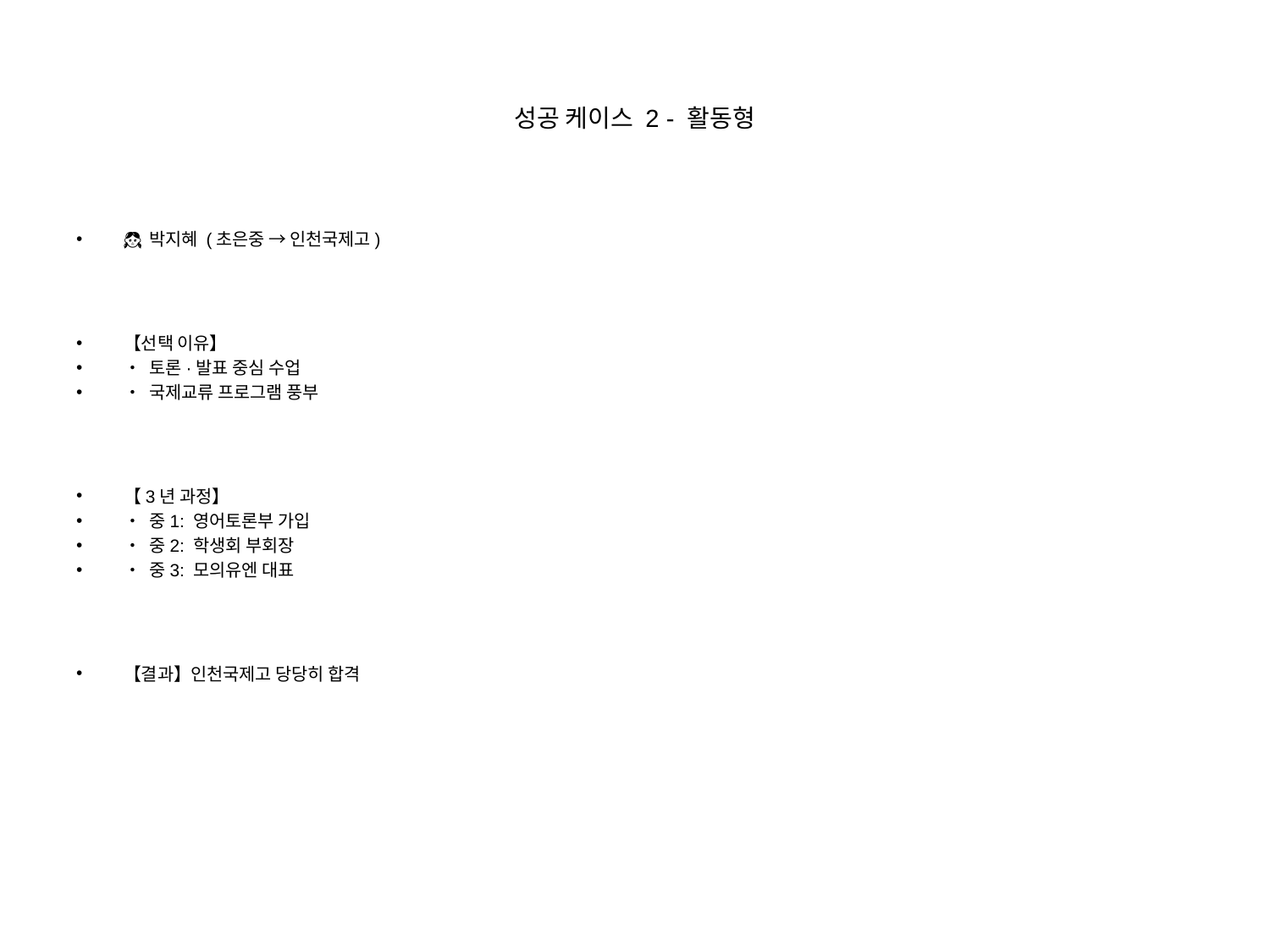

# 성공 케이스 2 - 활동형
👧 박지혜 (초은중 → 인천국제고)

【선택 이유】
• 토론·발표 중심 수업
• 국제교류 프로그램 풍부

【3년 과정】
• 중1: 영어토론부 가입
• 중2: 학생회 부회장
• 중3: 모의유엔 대표

【결과】인천국제고 당당히 합격